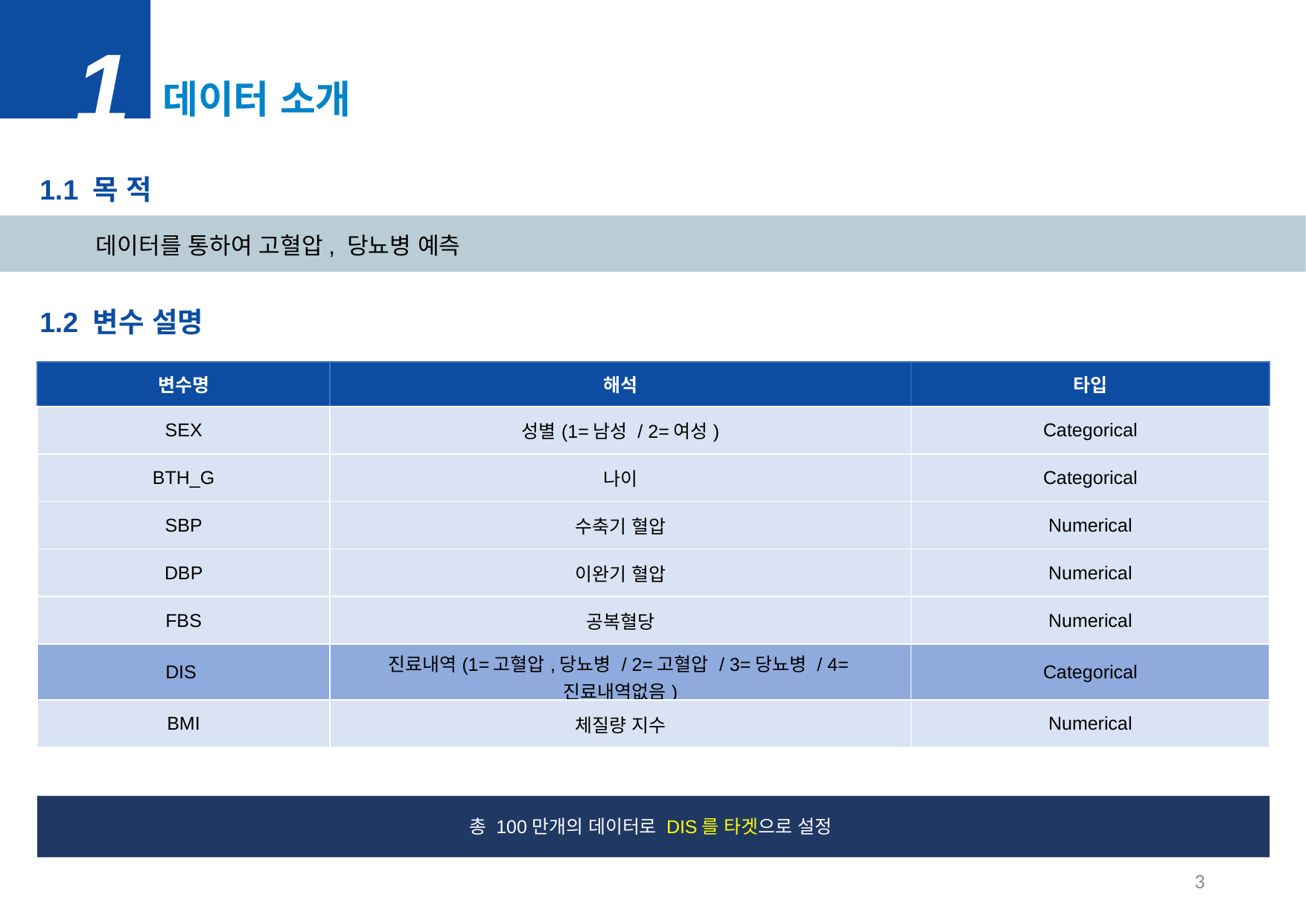

1
데이터 소개
1.1 목 적

데이터를 통하여 고혈압, 당뇨병 예측
1.2 변수 설명
| 변수명 | 해석 | 타입 |
| --- | --- | --- |
| SEX | 성별(1=남성 / 2=여성) | Categorical |
| BTH\_G | 나이 | Categorical |
| SBP | 수축기 혈압 | Numerical |
| DBP | 이완기 혈압 | Numerical |
| FBS | 공복혈당 | Numerical |
| DIS | 진료내역(1=고혈압,당뇨병 / 2=고혈압 / 3=당뇨병 / 4=진료내역없음) | Categorical |
| BMI | 체질량 지수 | Numerical |
총 100만개의 데이터로 DIS를 타겟으로 설정
3